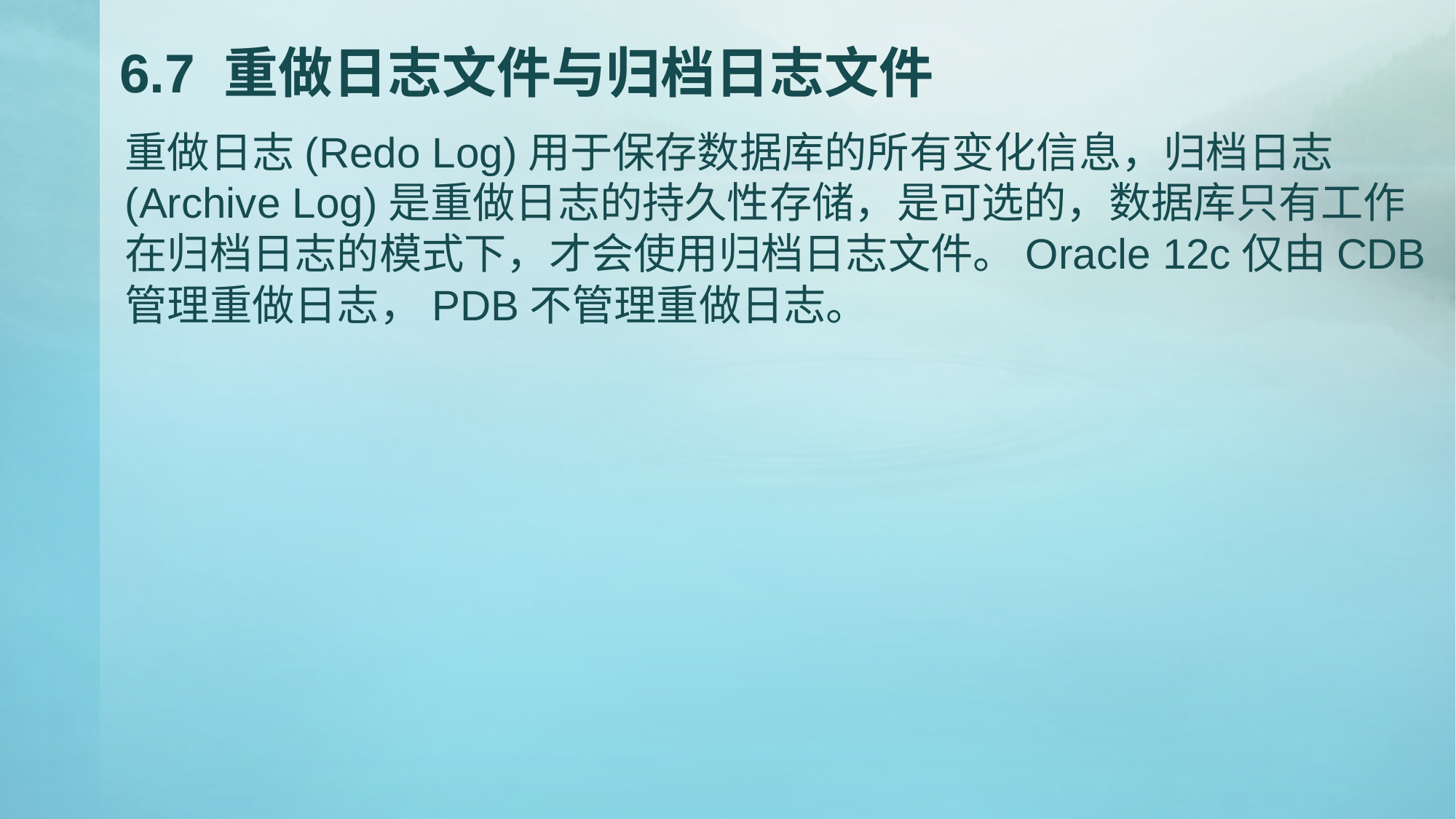

# 6.7 重做日志文件与归档日志文件
重做日志(Redo Log)用于保存数据库的所有变化信息，归档日志(Archive Log)是重做日志的持久性存储，是可选的，数据库只有工作在归档日志的模式下，才会使用归档日志文件。Oracle 12c仅由CDB管理重做日志，PDB不管理重做日志。